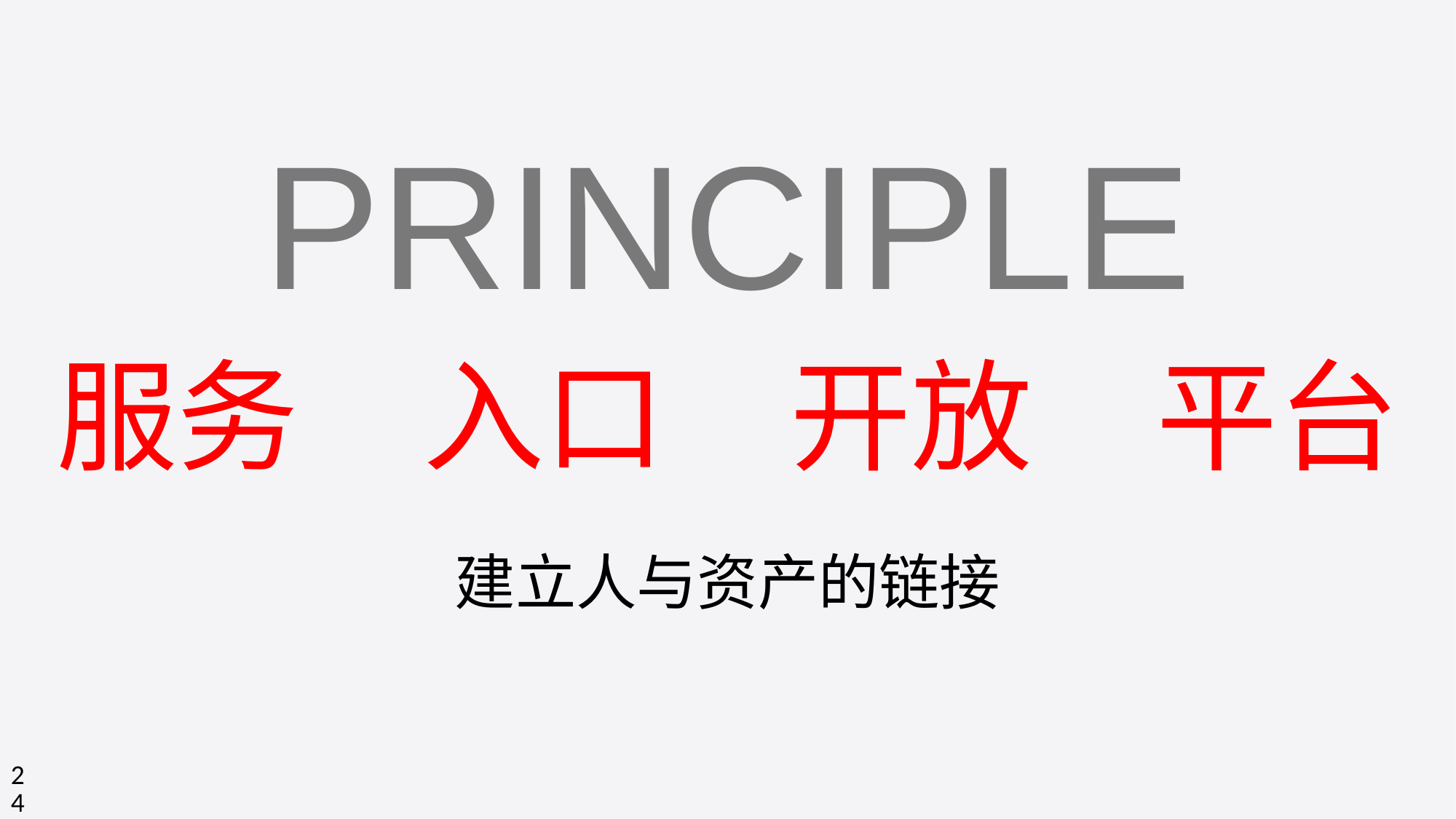

PRINCIPLE
服务
入口
开放
平台
建立人与资产的链接
24